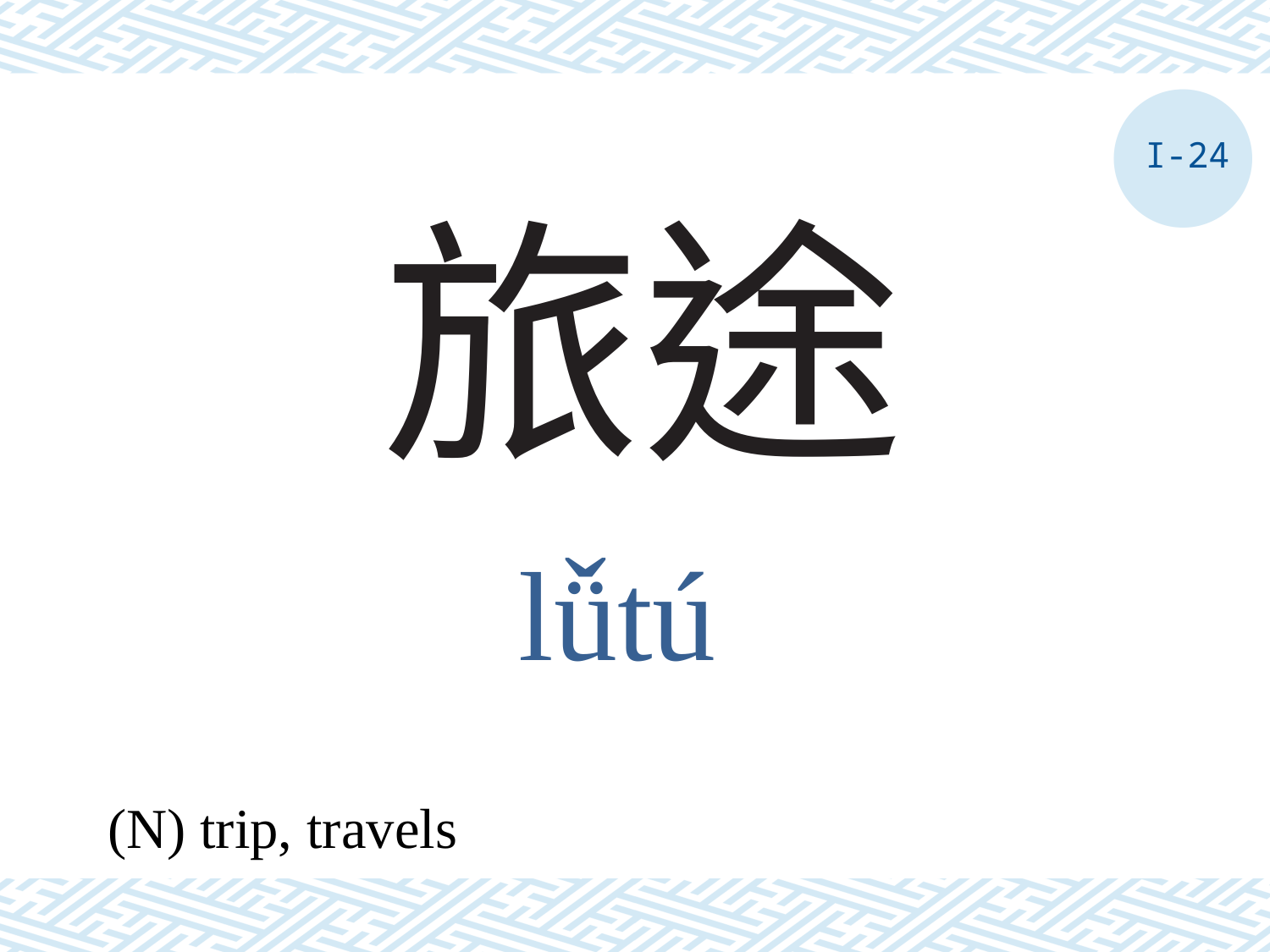

I-24

# 旅途
lǚtú
(N) trip, travels